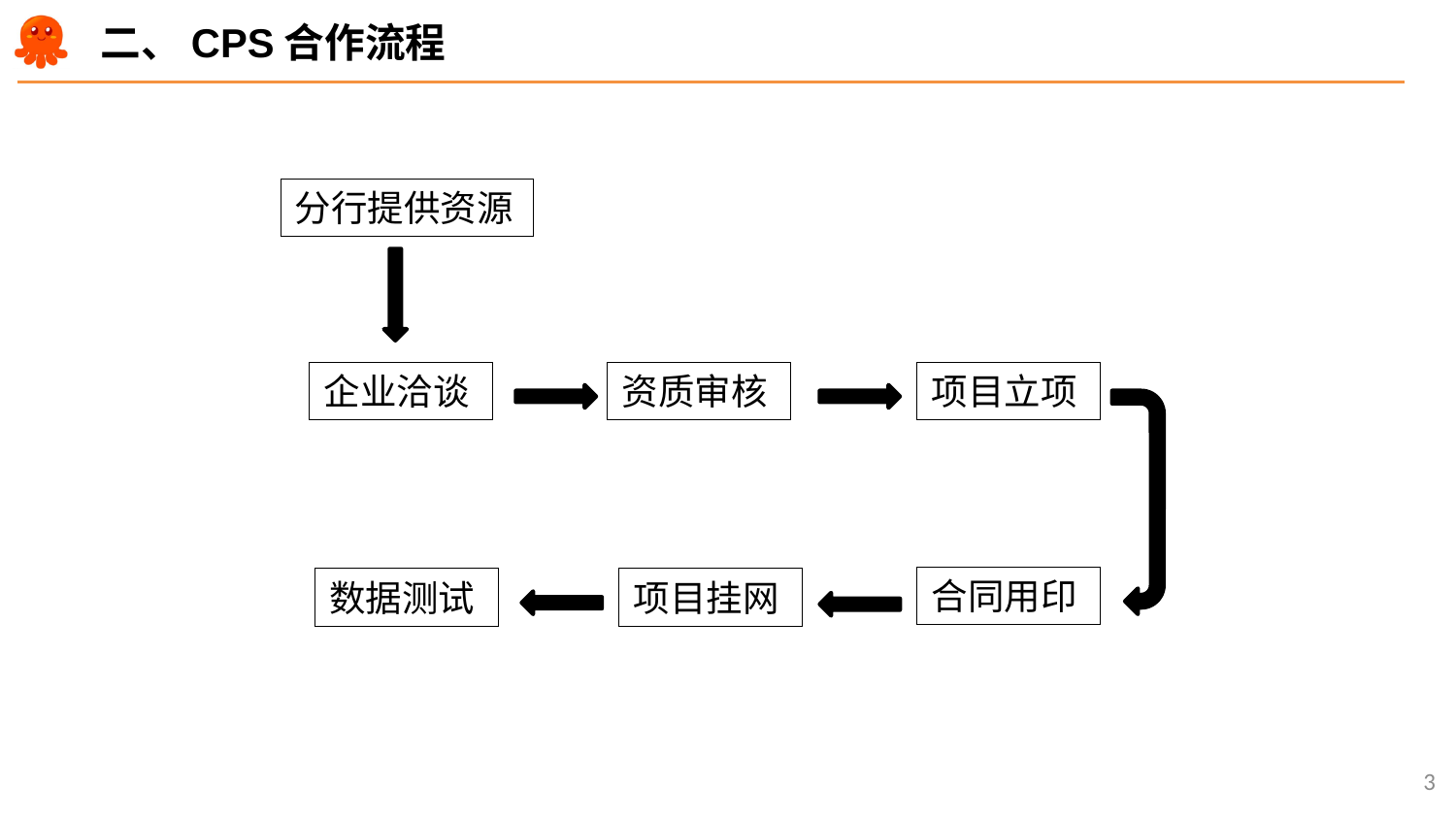

二、CPS合作流程
分行提供资源

企业洽谈
资质审核
项目立项

合同用印
数据测试
项目挂网

3